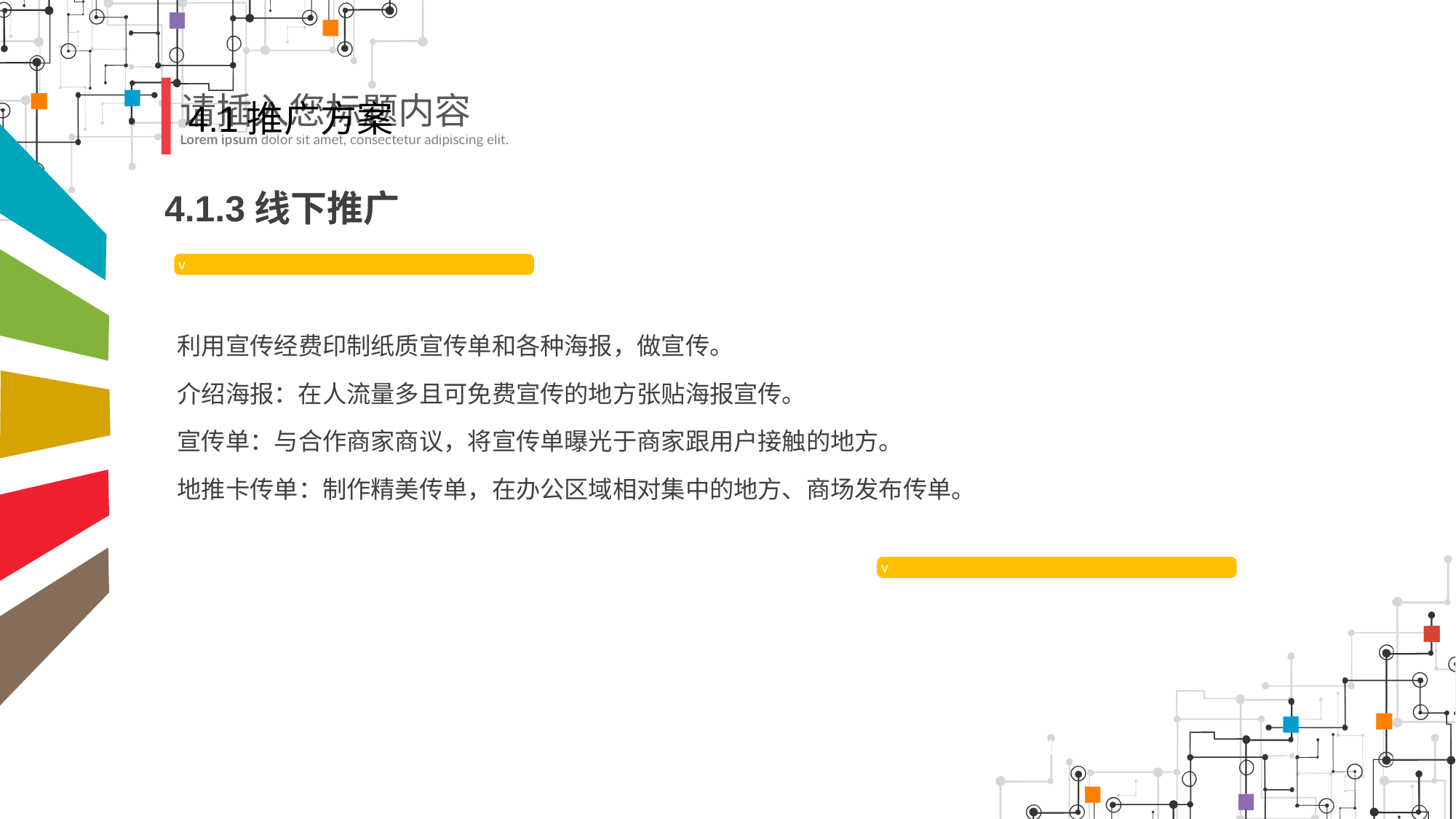

4.1推广方案

4.1.3线下推广

v

利用宣传经费印制纸质宣传单和各种海报，做宣传。
介绍海报：在人流量多且可免费宣传的地方张贴海报宣传。
宣传单：与合作商家商议，将宣传单曝光于商家跟用户接触的地方。
地推卡传单：制作精美传单，在办公区域相对集中的地方、商场发布传单。

  75% | Results

v
  60% | Pictures
  80% | Color Options